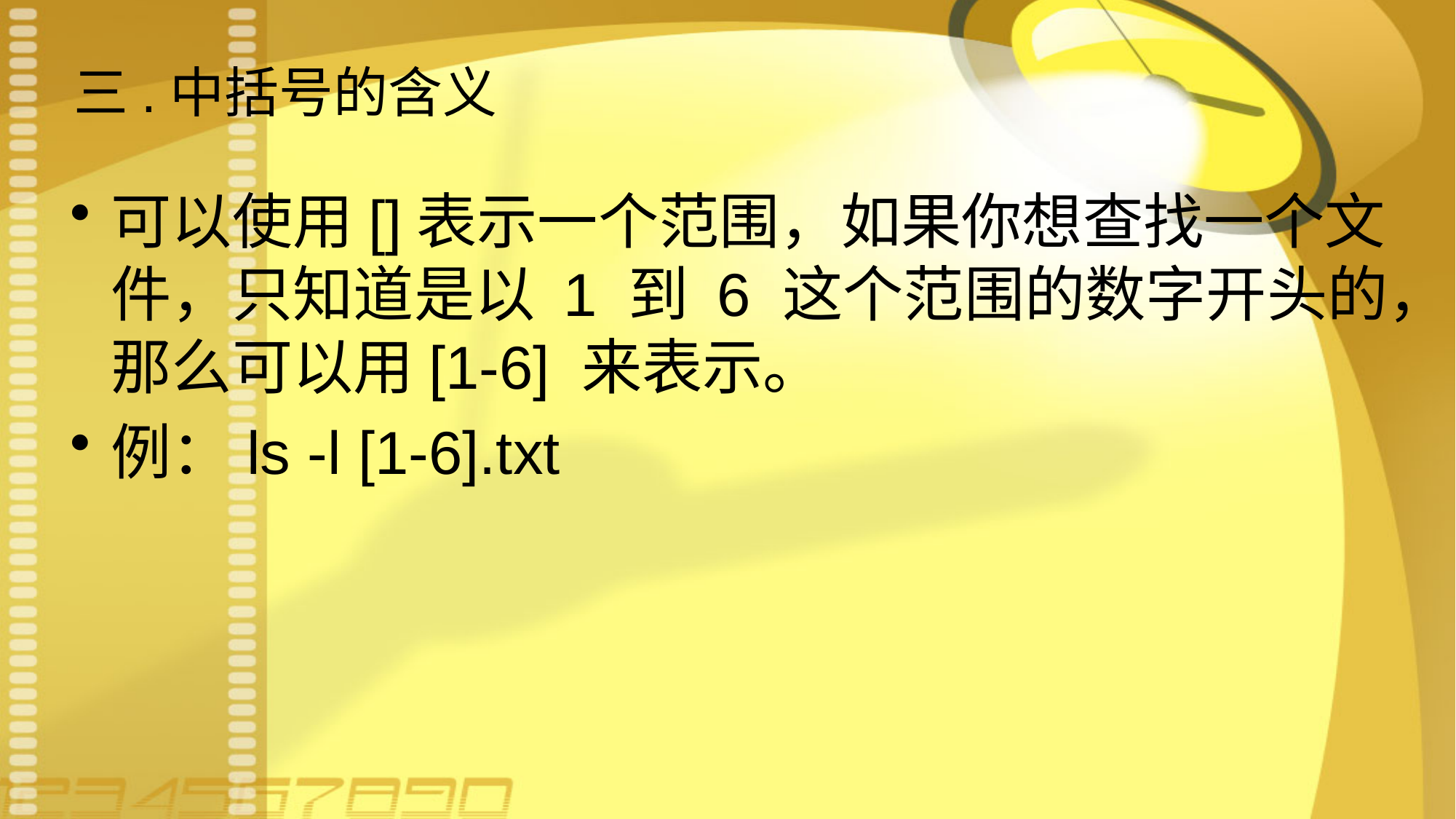

# 三.中括号的含义
可以使用[]表示一个范围，如果你想查找一个文件，只知道是以 1 到 6 这个范围的数字开头的，那么可以用[1-6] 来表示。
例：ls -l [1-6].txt